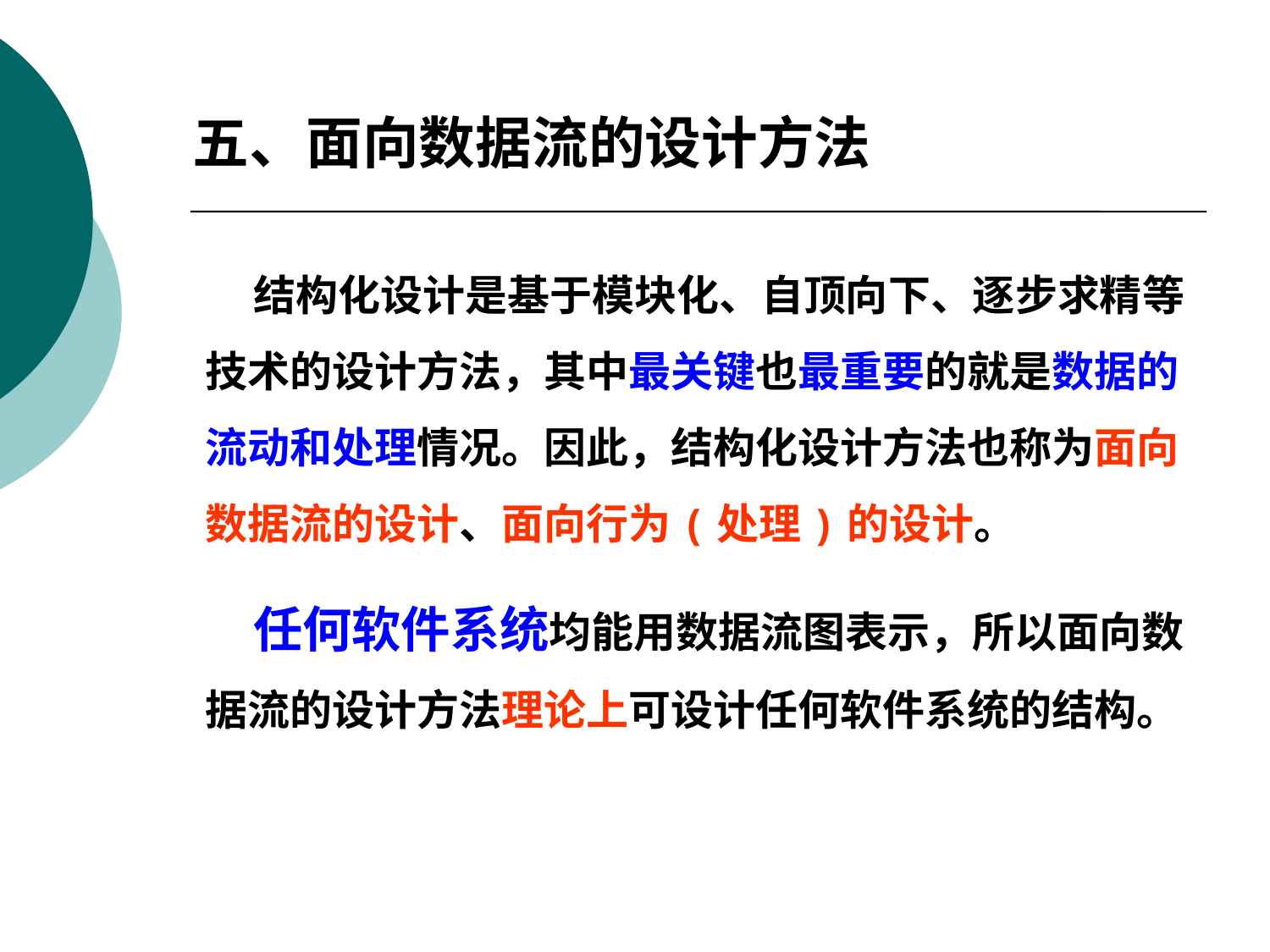

五、面向数据流的设计方法
    结构化设计是基于模块化、自顶向下、逐步求精等技术的设计方法，其中最关键也最重要的就是数据的流动和处理情况。因此，结构化设计方法也称为面向数据流的设计、面向行为(处理)的设计。
    任何软件系统均能用数据流图表示，所以面向数据流的设计方法理论上可设计任何软件系统的结构。